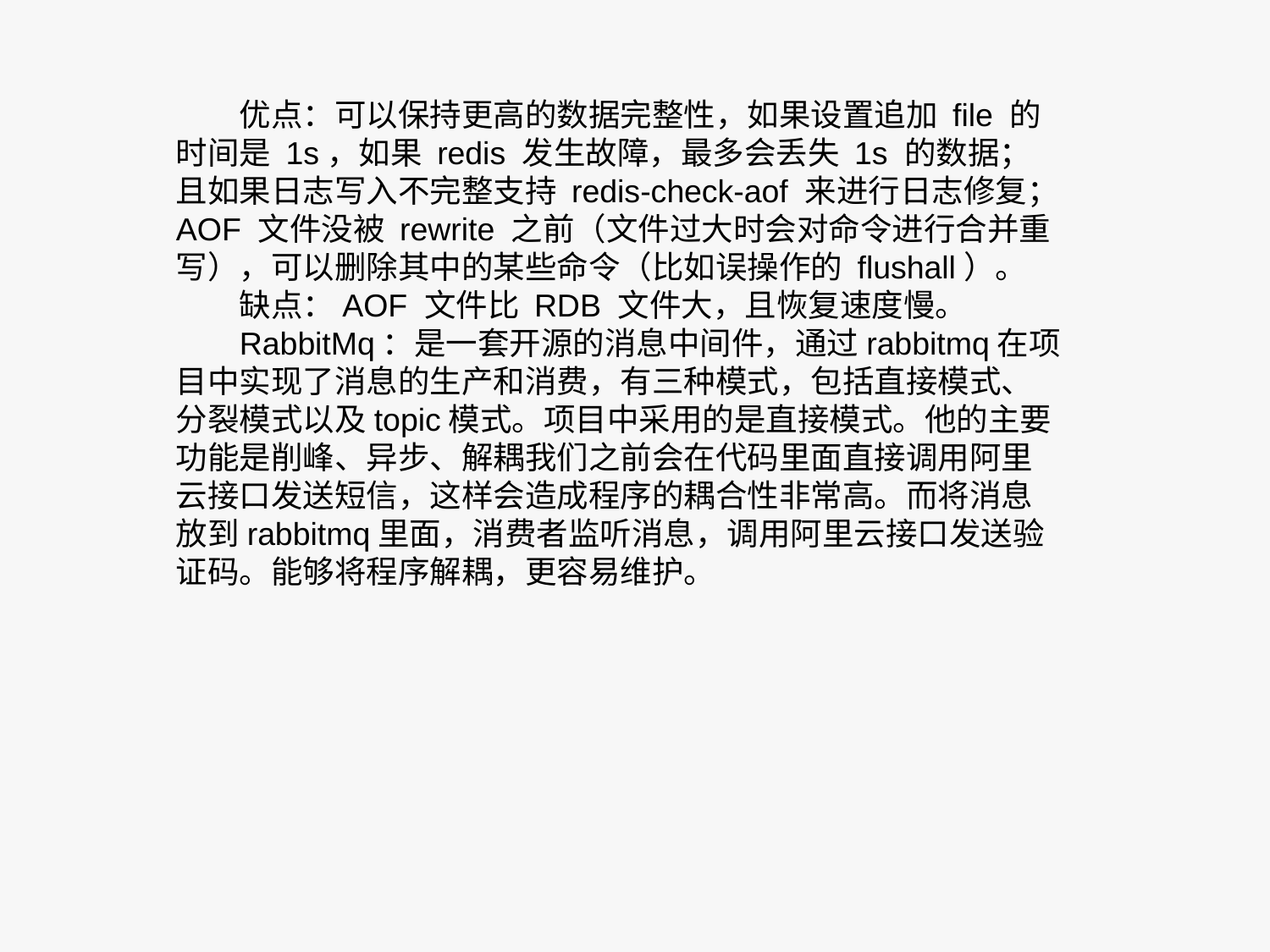

优点：可以保持更高的数据完整性，如果设置追加 file 的时间是 1s，如果 redis 发生故障，最多会丢失 1s 的数据；且如果日志写入不完整支持 redis-check-aof 来进行日志修复；AOF 文件没被 rewrite 之前（文件过大时会对命令进行合并重写），可以删除其中的某些命令（比如误操作的 flushall）。
缺点：AOF 文件比 RDB 文件大，且恢复速度慢。
RabbitMq：是一套开源的消息中间件，通过rabbitmq在项目中实现了消息的生产和消费，有三种模式，包括直接模式、分裂模式以及topic模式。项目中采用的是直接模式。他的主要功能是削峰、异步、解耦我们之前会在代码里面直接调用阿里云接口发送短信，这样会造成程序的耦合性非常高。而将消息放到rabbitmq里面，消费者监听消息，调用阿里云接口发送验证码。能够将程序解耦，更容易维护。